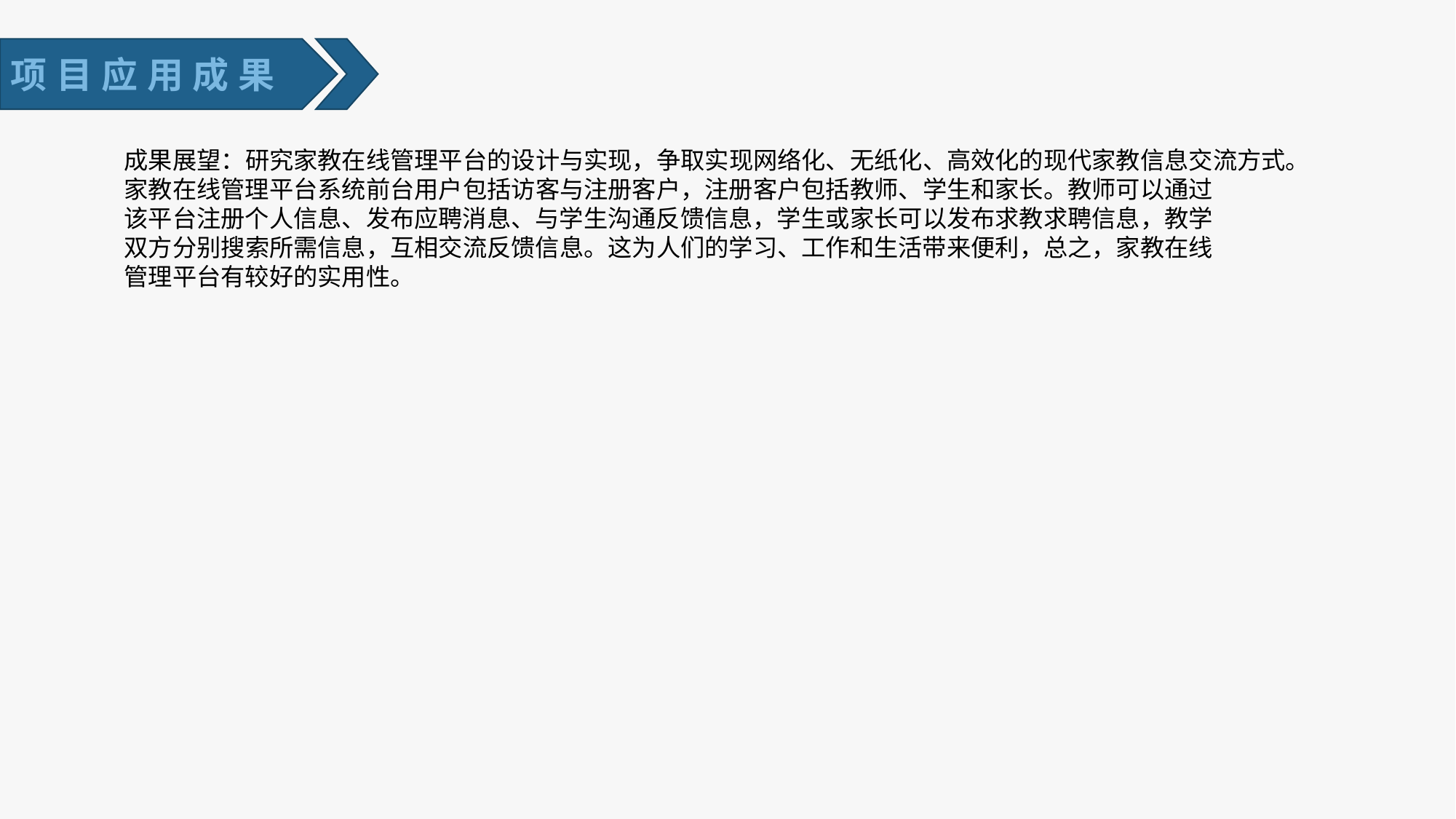

项目应用成果

成果展望：研究家教在线管理平台的设计与实现，争取实现网络化、无纸化、高效化的现代家教信息交流方式。
家教在线管理平台系统前台用户包括访客与注册客户，注册客户包括教师、学生和家长。教师可以通过
该平台注册个人信息、发布应聘消息、与学生沟通反馈信息，学生或家长可以发布求教求聘信息，教学
双方分别搜索所需信息，互相交流反馈信息。这为人们的学习、工作和生活带来便利，总之，家教在线
管理平台有较好的实用性。